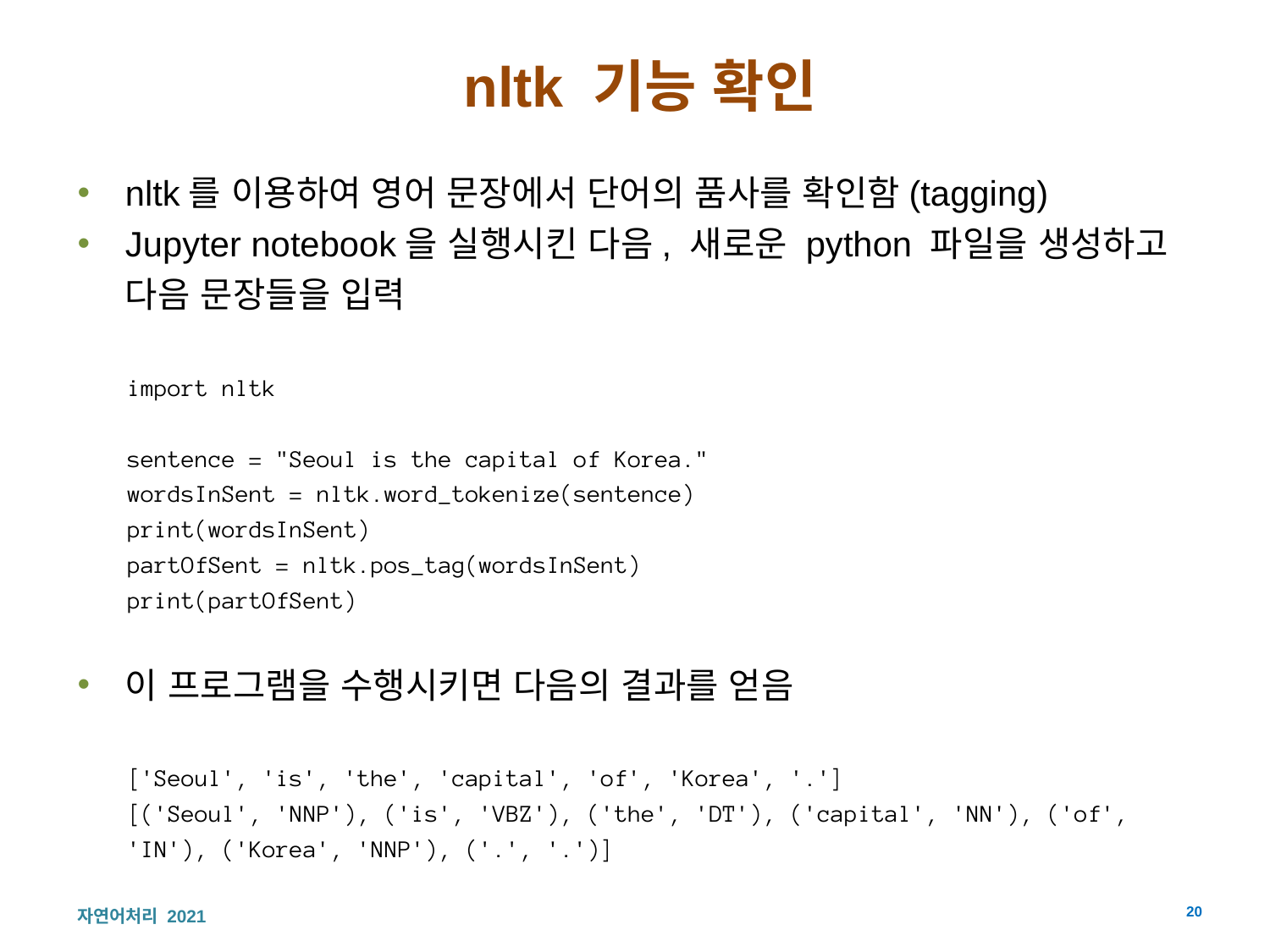

# nltk 기능 확인
nltk를 이용하여 영어 문장에서 단어의 품사를 확인함(tagging)
Jupyter notebook을 실행시킨 다음, 새로운 python 파일을 생성하고 다음 문장들을 입력

import nltk

sentence = "Seoul is the capital of Korea."
wordsInSent = nltk.word_tokenize(sentence)
print(wordsInSent)
partOfSent = nltk.pos_tag(wordsInSent)
print(partOfSent)

이 프로그램을 수행시키면 다음의 결과를 얻음

['Seoul', 'is', 'the', 'capital', 'of', 'Korea', '.']
[('Seoul', 'NNP'), ('is', 'VBZ'), ('the', 'DT'), ('capital', 'NN'), ('of', 'IN'), ('Korea', 'NNP'), ('.', '.')]